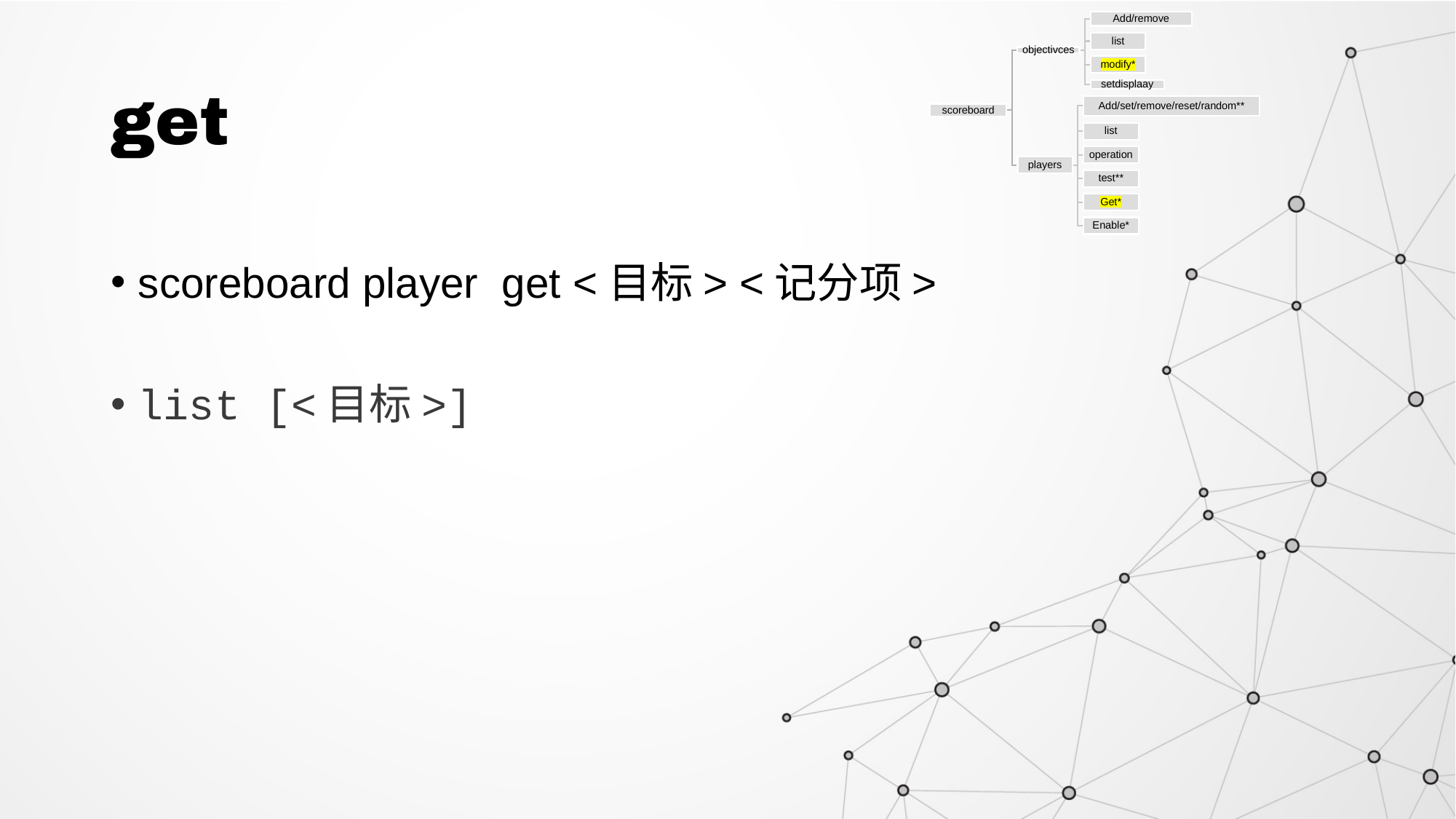

scoreboard
objectivces
Add/remove
list
modify*
setdisplaay
players
Add/set/remove/reset/random**
list
operation
test**
Get*
Enable*
# get
scoreboard player  get <目标> <记分项>

list [<目标>]